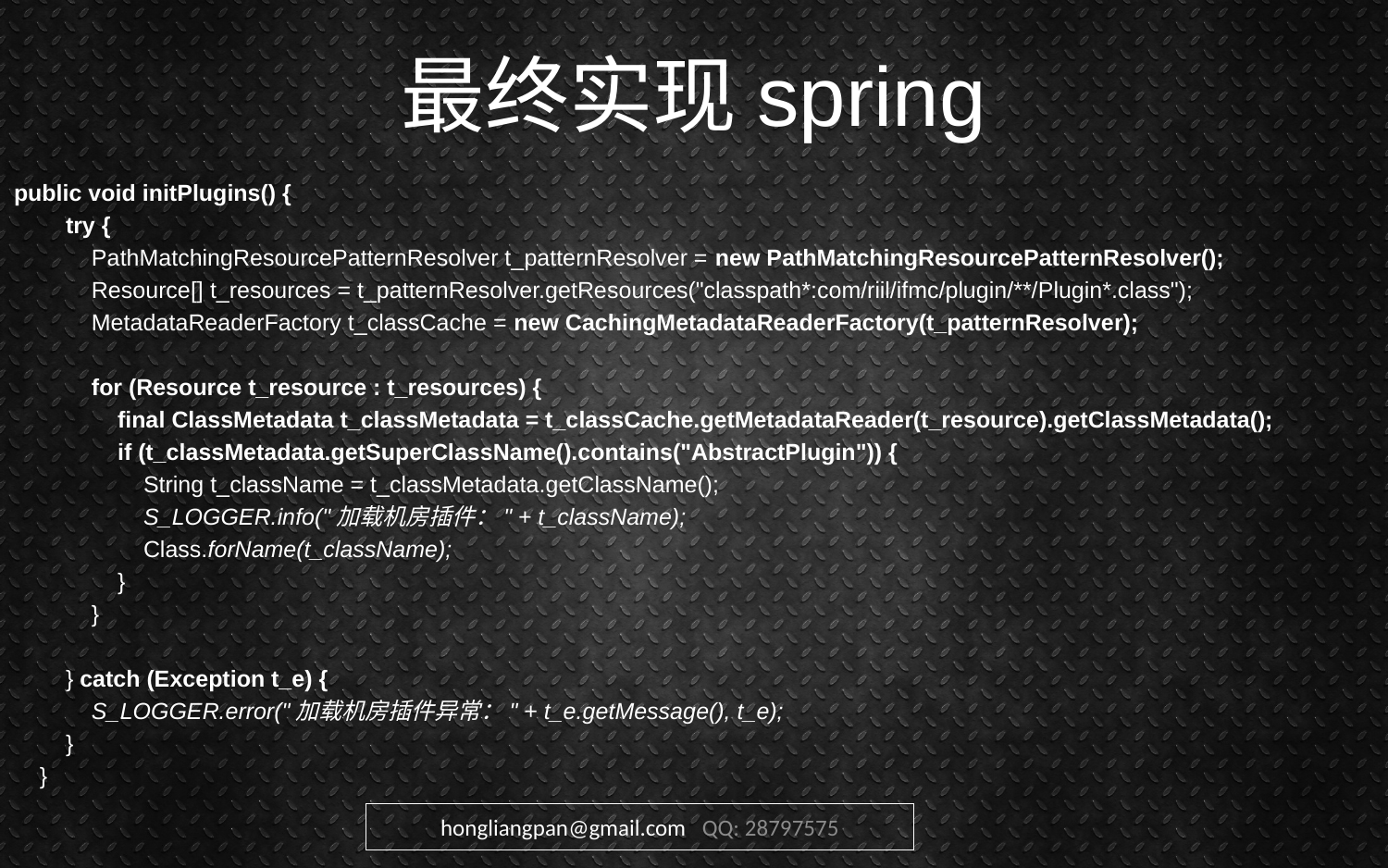

# 最终实现spring
public void initPlugins() {
        try {
            PathMatchingResourcePatternResolver t_patternResolver = new PathMatchingResourcePatternResolver();
            Resource[] t_resources = t_patternResolver.getResources("classpath*:com/riil/ifmc/plugin/**/Plugin*.class");
            MetadataReaderFactory t_classCache = new CachingMetadataReaderFactory(t_patternResolver);

            for (Resource t_resource : t_resources) {
                final ClassMetadata t_classMetadata = t_classCache.getMetadataReader(t_resource).getClassMetadata();
                if (t_classMetadata.getSuperClassName().contains("AbstractPlugin")) {
                    String t_className = t_classMetadata.getClassName();
                    S_LOGGER.info("加载机房插件：" + t_className);
                    Class.forName(t_className);
                }
            }

        } catch (Exception t_e) {
            S_LOGGER.error("加载机房插件异常：" + t_e.getMessage(), t_e);
        }
    }